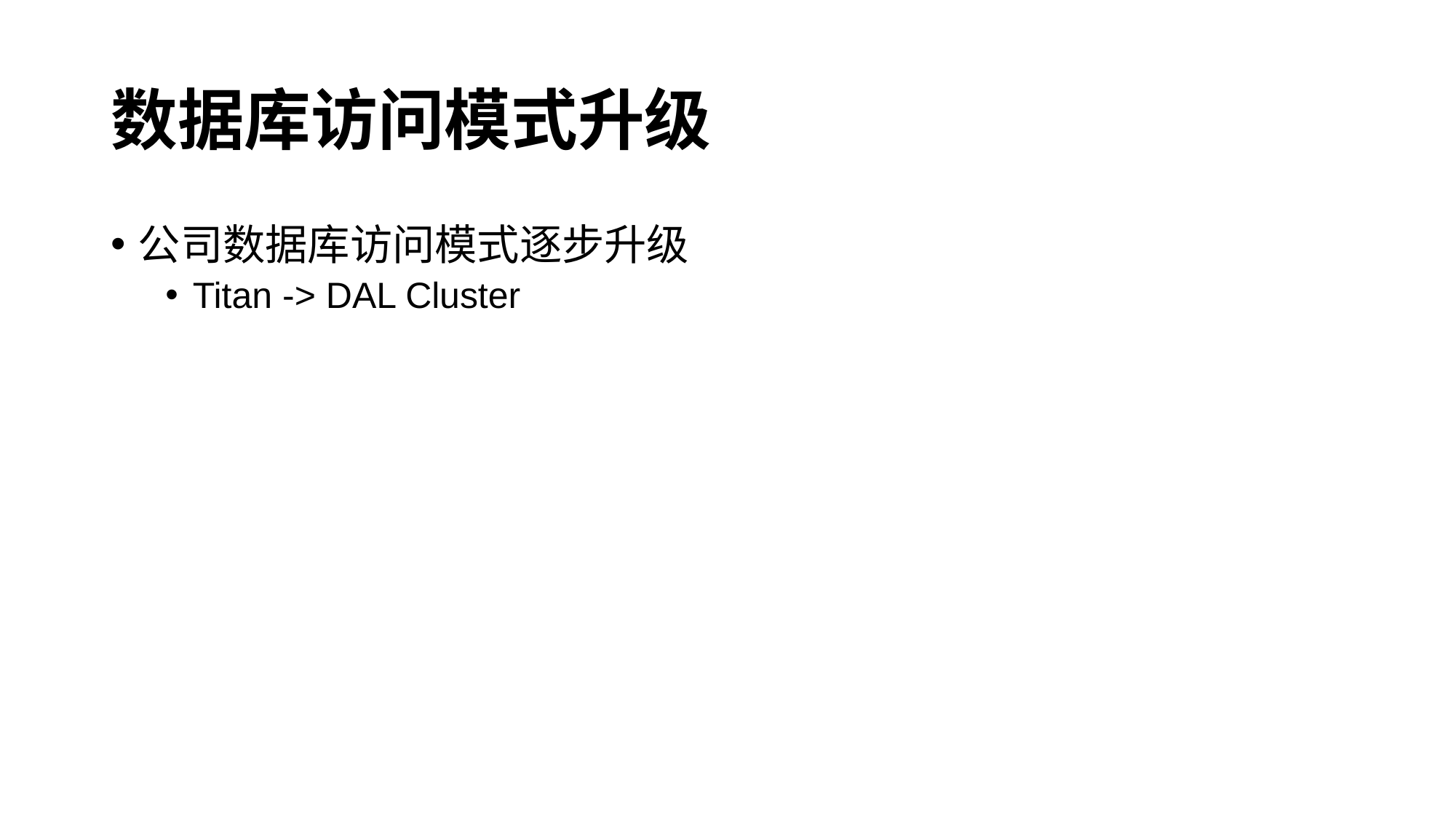

# 数据库访问模式升级
公司数据库访问模式逐步升级
Titan -> DAL Cluster